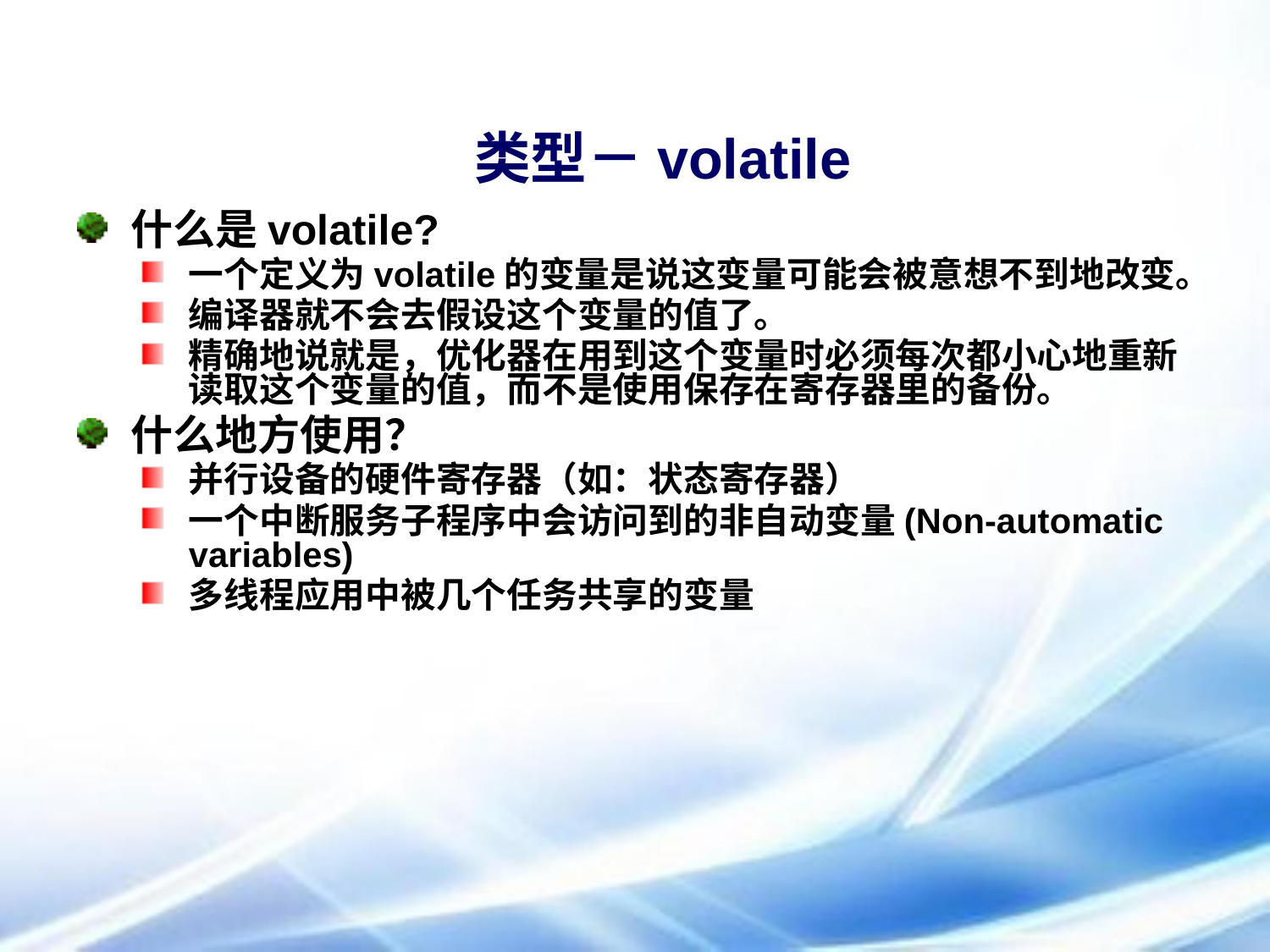

# 类型－volatile
什么是volatile?
一个定义为volatile的变量是说这变量可能会被意想不到地改变。
编译器就不会去假设这个变量的值了。
精确地说就是，优化器在用到这个变量时必须每次都小心地重新读取这个变量的值，而不是使用保存在寄存器里的备份。
什么地方使用？
并行设备的硬件寄存器（如：状态寄存器）
一个中断服务子程序中会访问到的非自动变量(Non-automatic variables)
多线程应用中被几个任务共享的变量